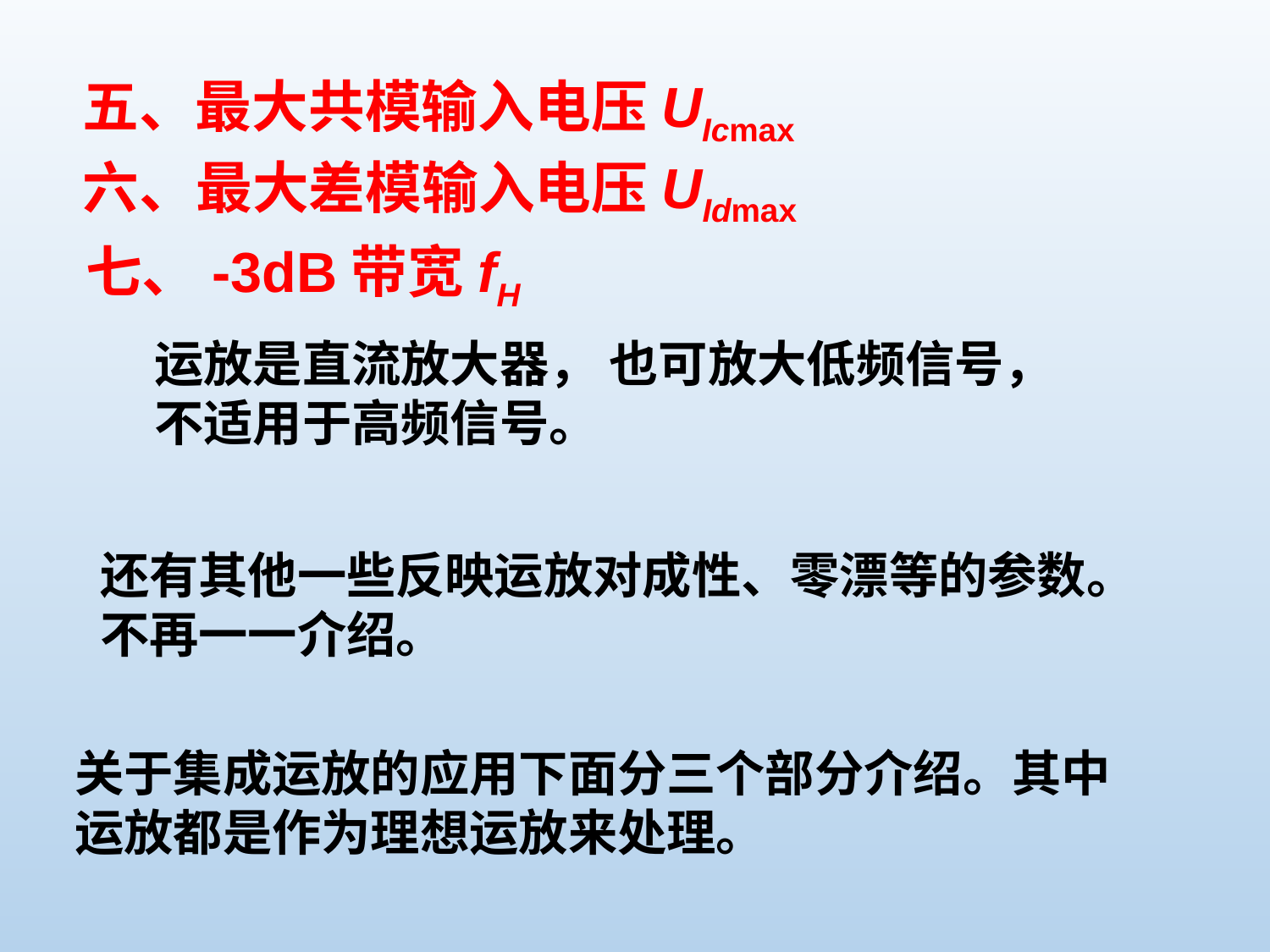

五、最大共模输入电压UIcmax
六、最大差模输入电压UIdmax
七、-3dB带宽fH
运放是直流放大器， 也可放大低频信号，不适用于高频信号。
还有其他一些反映运放对成性、零漂等的参数。不再一一介绍。
关于集成运放的应用下面分三个部分介绍。其中运放都是作为理想运放来处理。